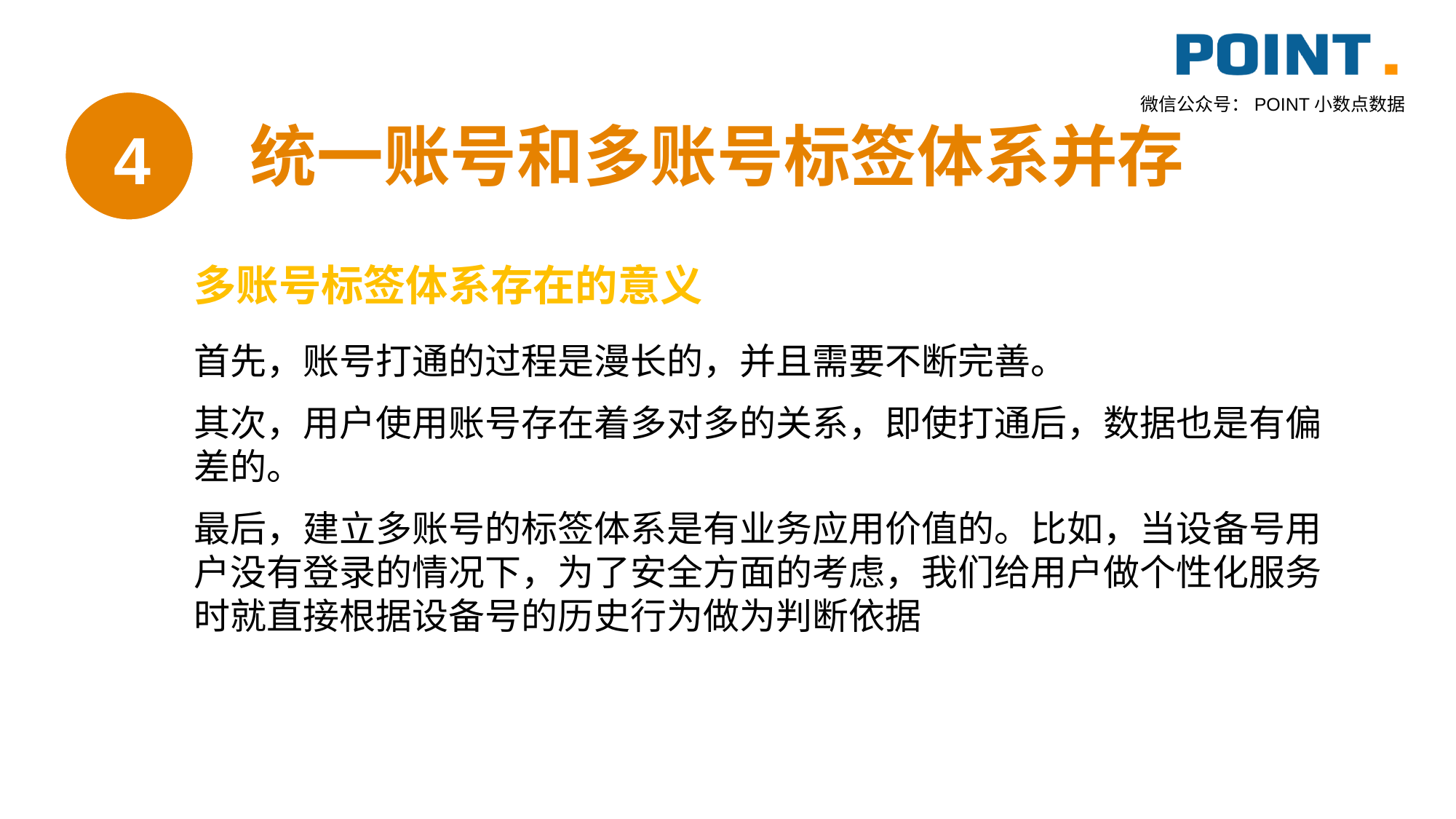

4
统一账号和多账号标签体系并存
多账号标签体系存在的意义
首先，账号打通的过程是漫长的，并且需要不断完善。
其次，用户使用账号存在着多对多的关系，即使打通后，数据也是有偏差的。
最后，建立多账号的标签体系是有业务应用价值的。比如，当设备号用户没有登录的情况下，为了安全方面的考虑，我们给用户做个性化服务时就直接根据设备号的历史行为做为判断依据